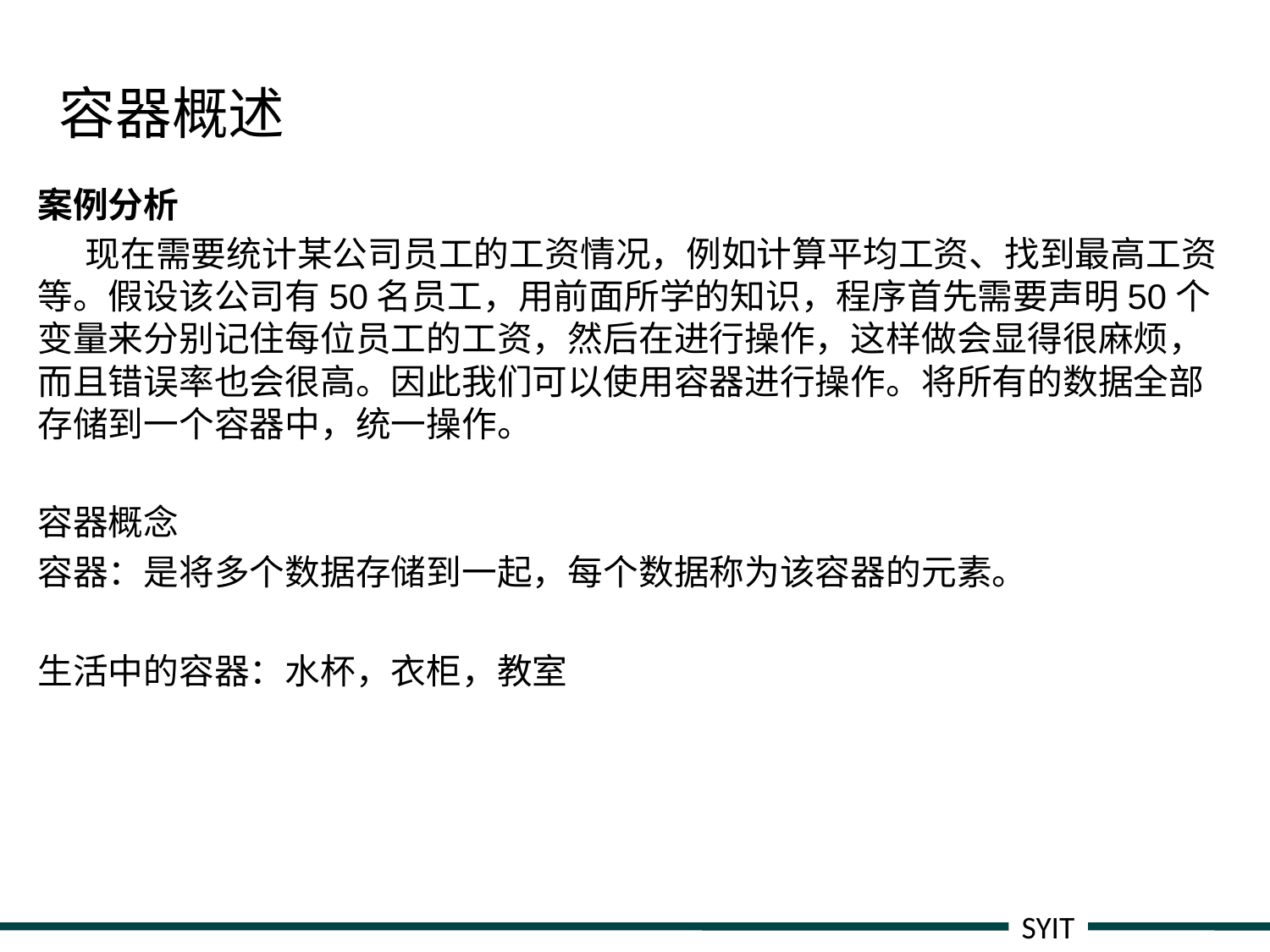

# 容器概述
案例分析
     现在需要统计某公司员工的工资情况，例如计算平均工资、找到最高工资等。假设该公司有50名员工，用前面所学的知识，程序首先需要声明50个变量来分别记住每位员工的工资，然后在进行操作，这样做会显得很麻烦，而且错误率也会很高。因此我们可以使用容器进行操作。将所有的数据全部存储到一个容器中，统一操作。

容器概念
容器：是将多个数据存储到一起，每个数据称为该容器的元素。

生活中的容器：水杯，衣柜，教室
SYIT